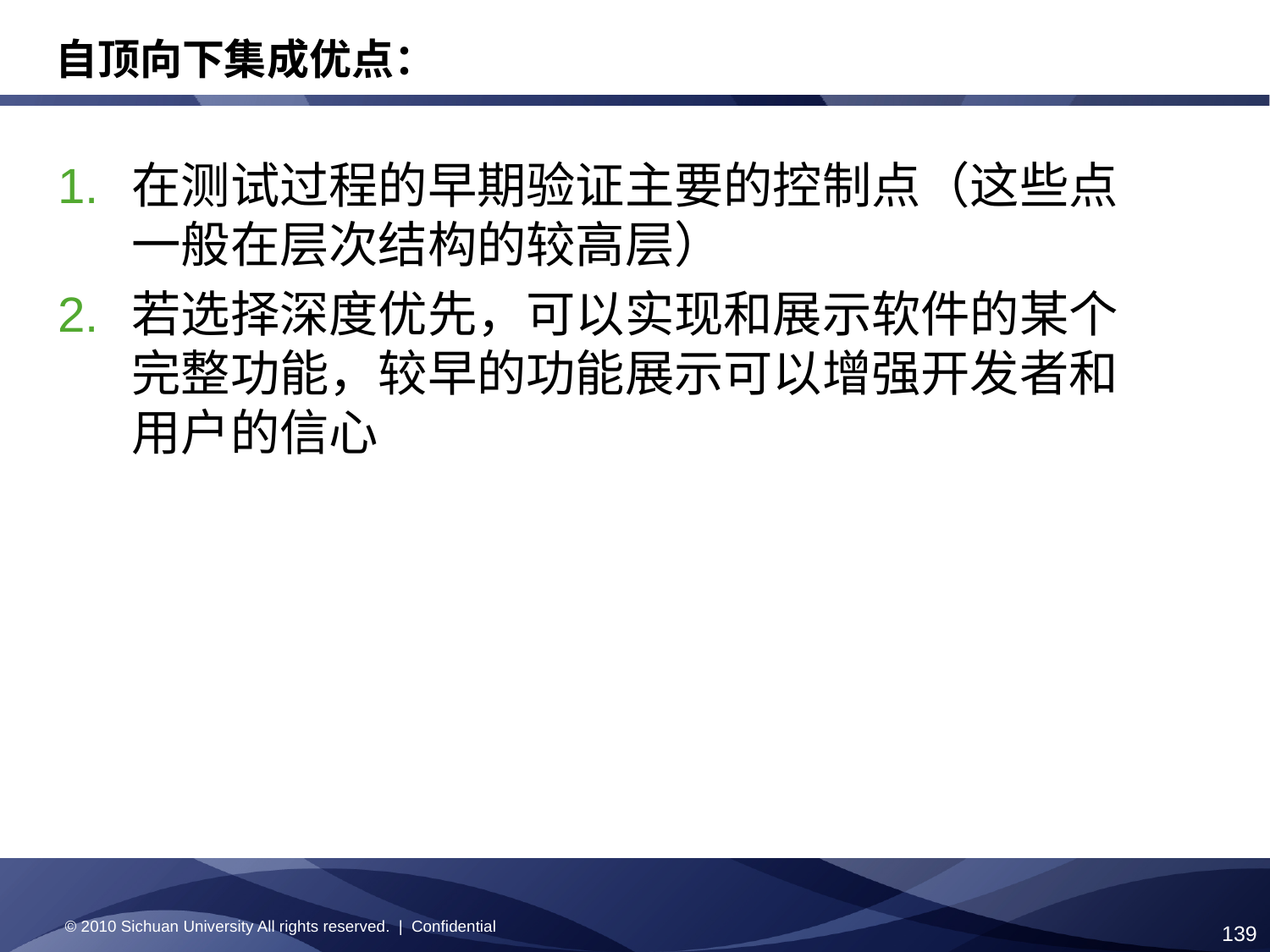

# 自顶向下集成优点：
在测试过程的早期验证主要的控制点（这些点一般在层次结构的较高层）
若选择深度优先，可以实现和展示软件的某个完整功能，较早的功能展示可以增强开发者和用户的信心
© 2010 Sichuan University All rights reserved.  |  Confidential
139